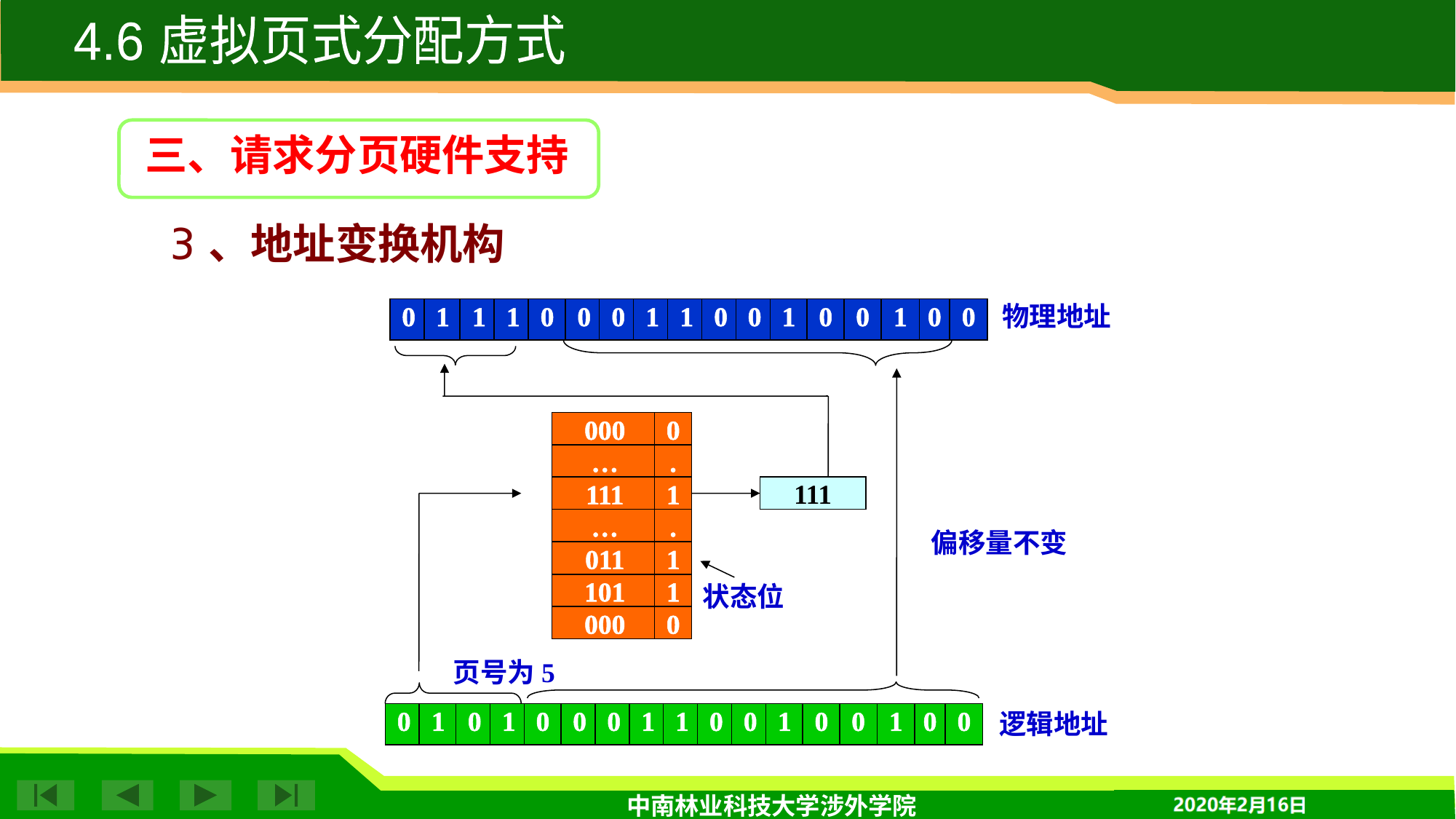

4.6 虚拟页式分配方式

三、请求分页硬件支持
3、地址变换机构

0
1
1
1
0
0
0
1
1
0
0
1
0
0
1
0
0
物理地址

16
000
0
…
.
5
111
1
111

…
.
偏移量不变
2
011
1

1
101
1
状态位
0
000
0

页号为5
0
1
0
1
0
0
0
1
1
0
0
1
0
0
1
0
0
逻辑地址